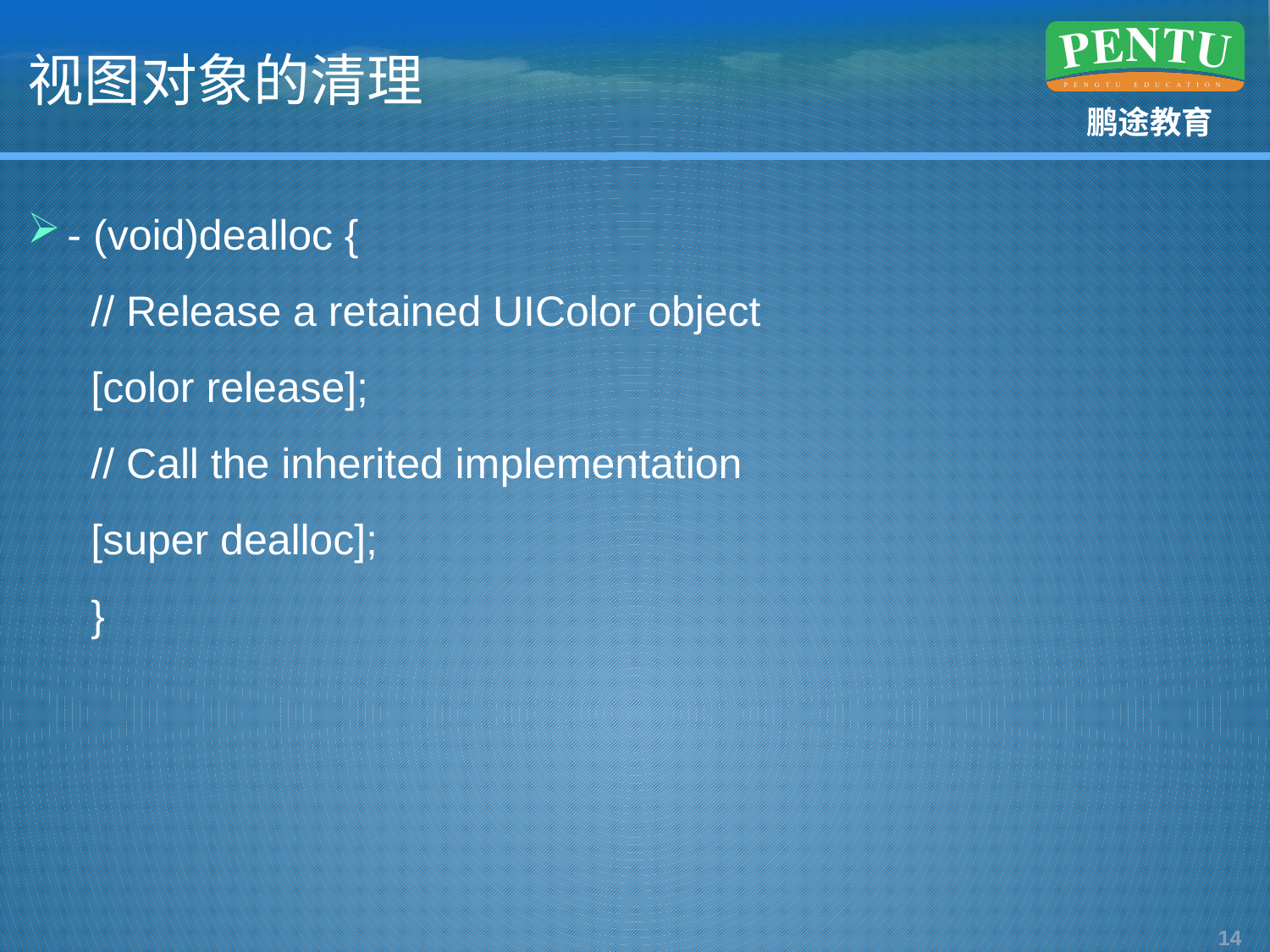

# 视图对象的清理
- (void)dealloc {
// Release a retained UIColor object
[color release];
// Call the inherited implementation
[super dealloc];
}
14